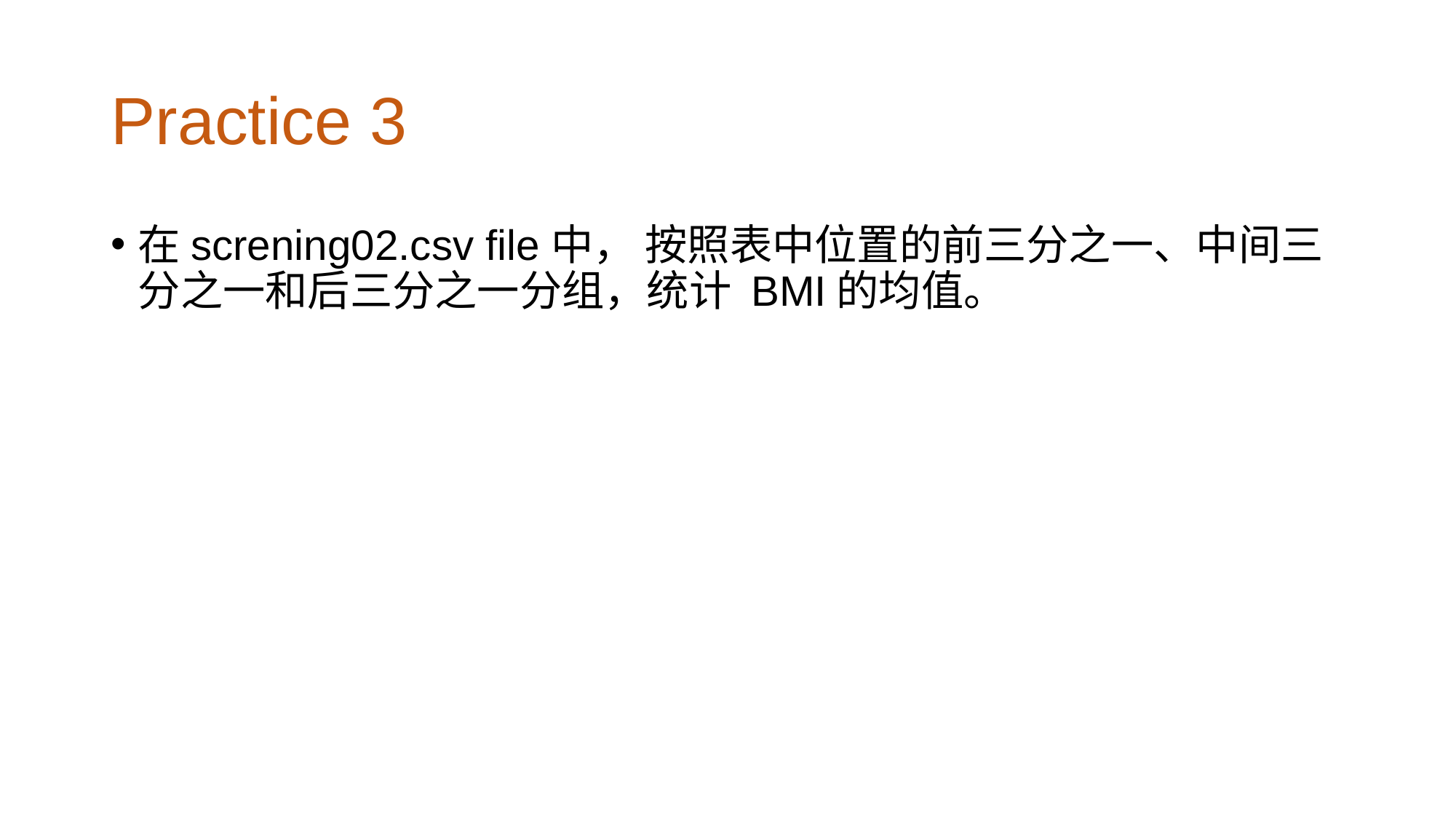

# Practice 3
在screning02.csv file中， 按照表中位置的前三分之一、中间三分之一和后三分之一分组，统计 BMI的均值。